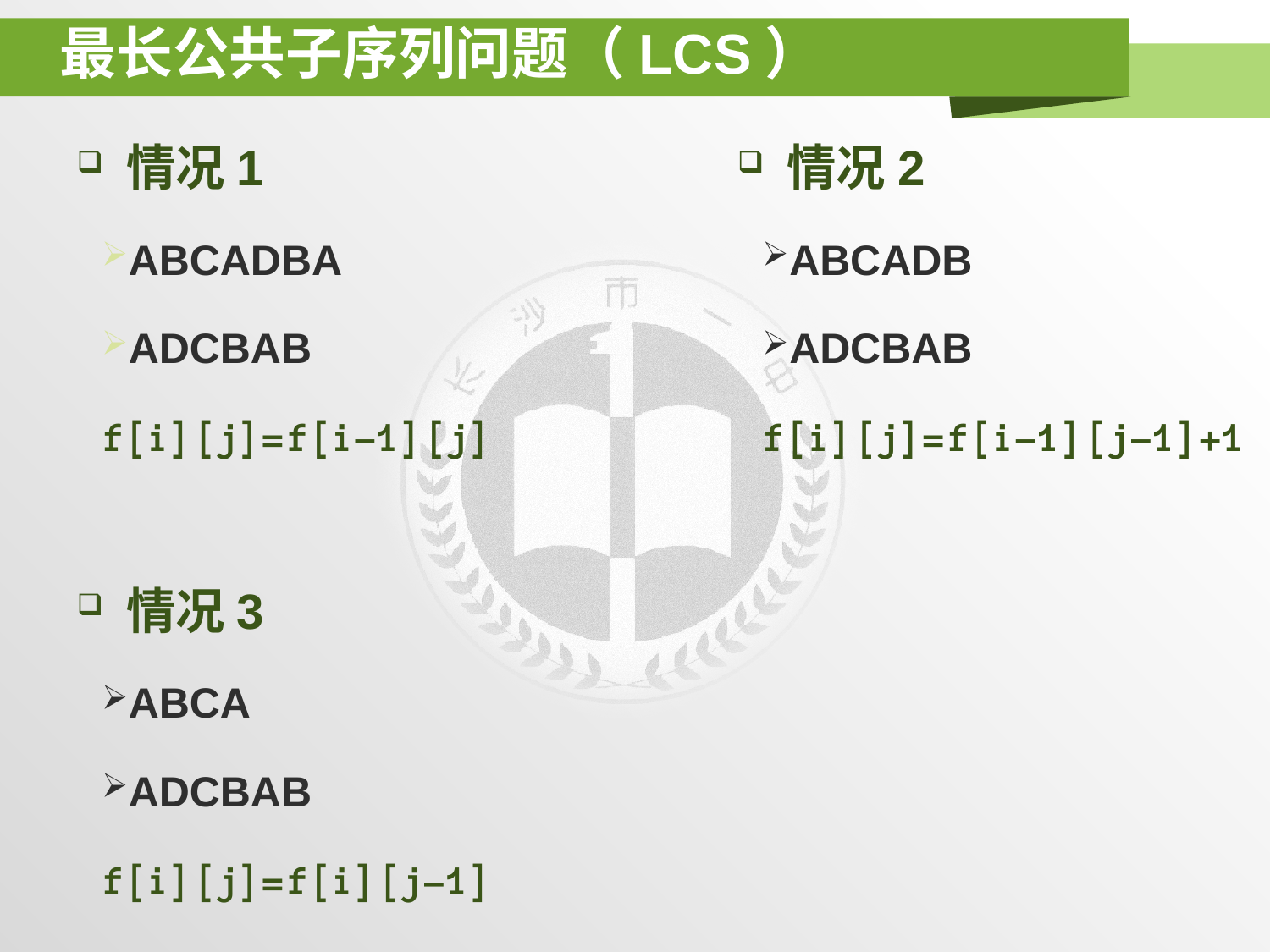

# 最长公共子序列问题（LCS）
情况1
ABCADBA
ADCBAB
f[i][j]=f[i-1][j]

情况2
ABCADB
ADCBAB
f[i][j]=f[i-1][j-1]+1

情况3
ABCA
ADCBAB
f[i][j]=f[i][j-1]